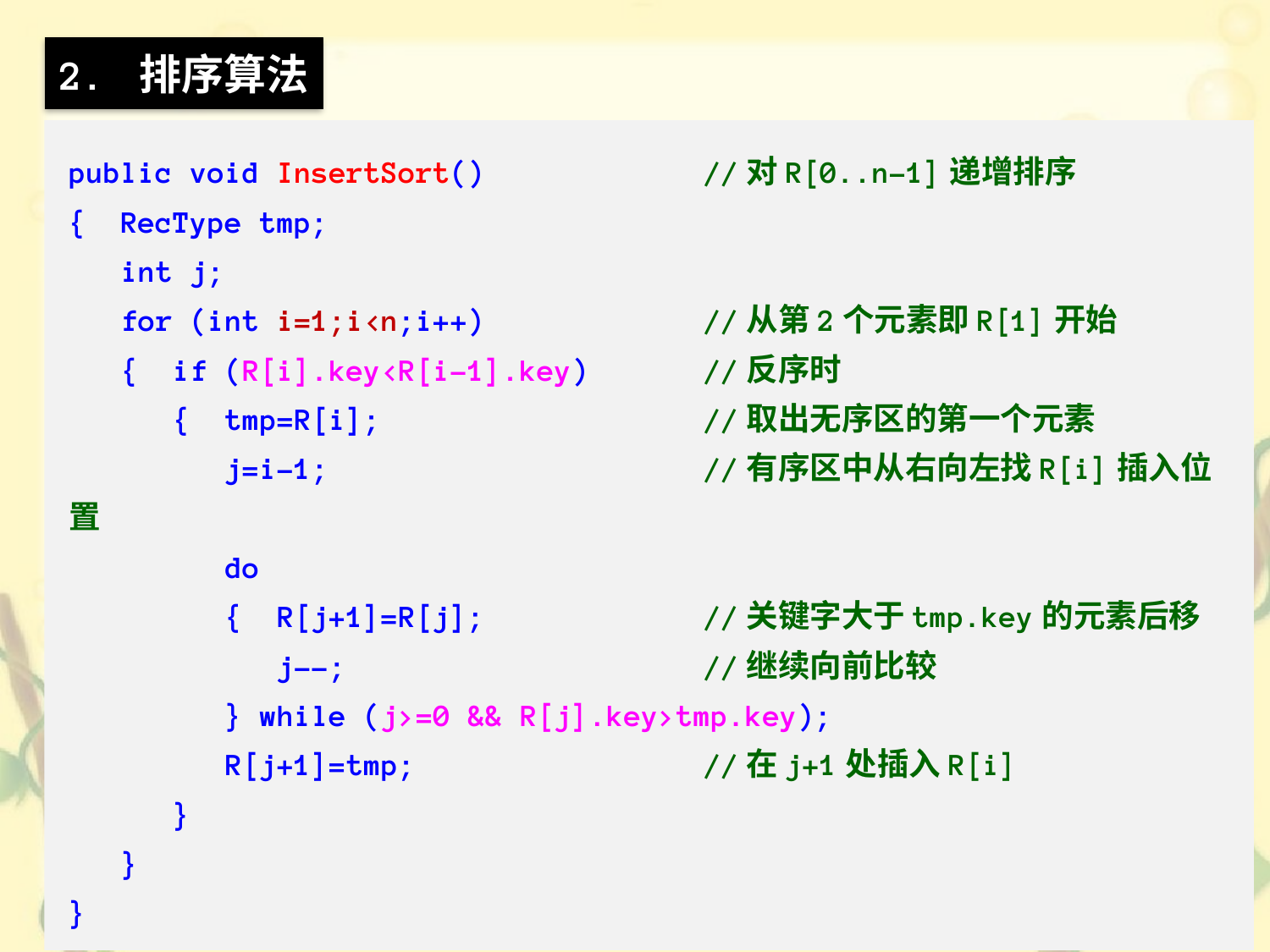

2. 排序算法
public void InsertSort() 		//对R[0..n-1]递增排序
{  RecType tmp;
   int j;
   for (int i=1;i<n;i++)		//从第2个元素即R[1]开始
   {  if (R[i].key<R[i-1].key)	//反序时
      {  tmp=R[i];			//取出无序区的第一个元素
         j=i-1;			//有序区中从右向左找R[i]插入位置
         do
         {  R[j+1]=R[j];		//关键字大于tmp.key的元素后移
            j--;			//继续向前比较
         } while (j>=0 && R[j].key>tmp.key);
         R[j+1]=tmp;			//在j+1处插入R[i]
      }
   }
}